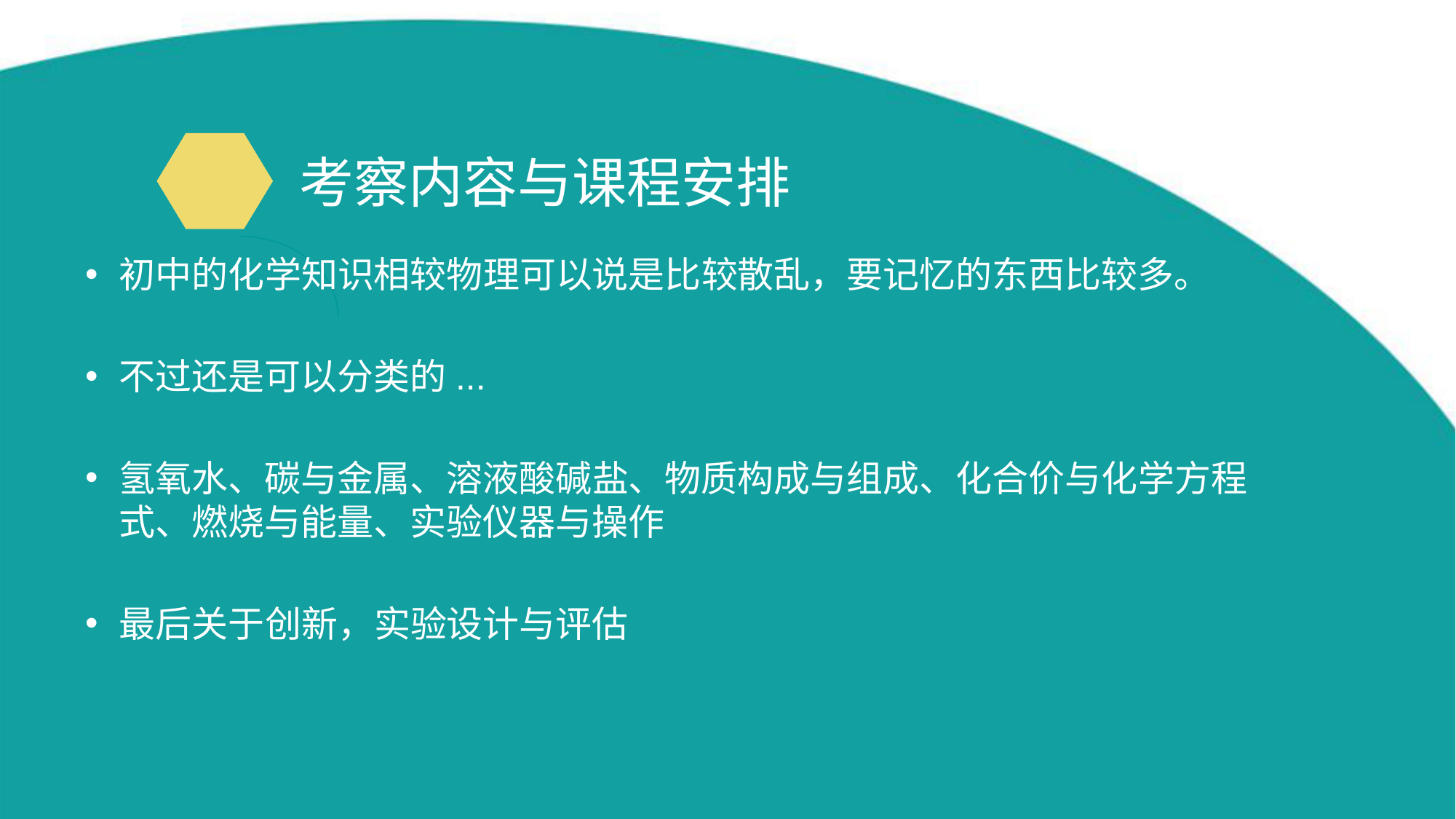

# 考察内容与课程安排
初中的化学知识相较物理可以说是比较散乱，要记忆的东西比较多。

不过还是可以分类的...

氢氧水、碳与金属、溶液酸碱盐、物质构成与组成、化合价与化学方程式、燃烧与能量、实验仪器与操作

最后关于创新，实验设计与评估